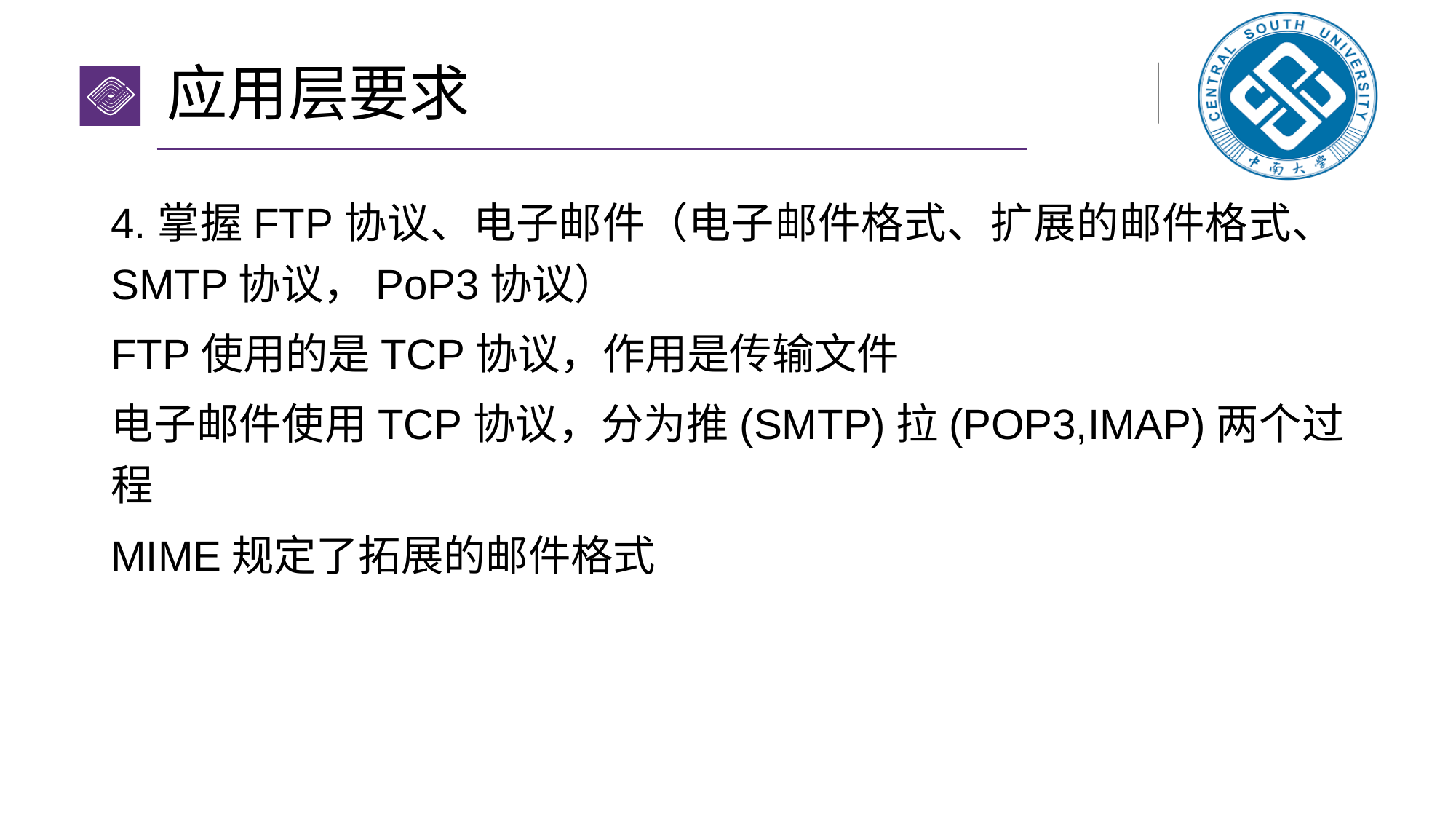

# 应用层要求
4.掌握FTP协议、电子邮件（电子邮件格式、扩展的邮件格式、SMTP协议，PoP3协议）
FTP使用的是TCP协议，作用是传输文件
电子邮件使用TCP协议，分为推(SMTP)拉(POP3,IMAP)两个过程
MIME规定了拓展的邮件格式
27